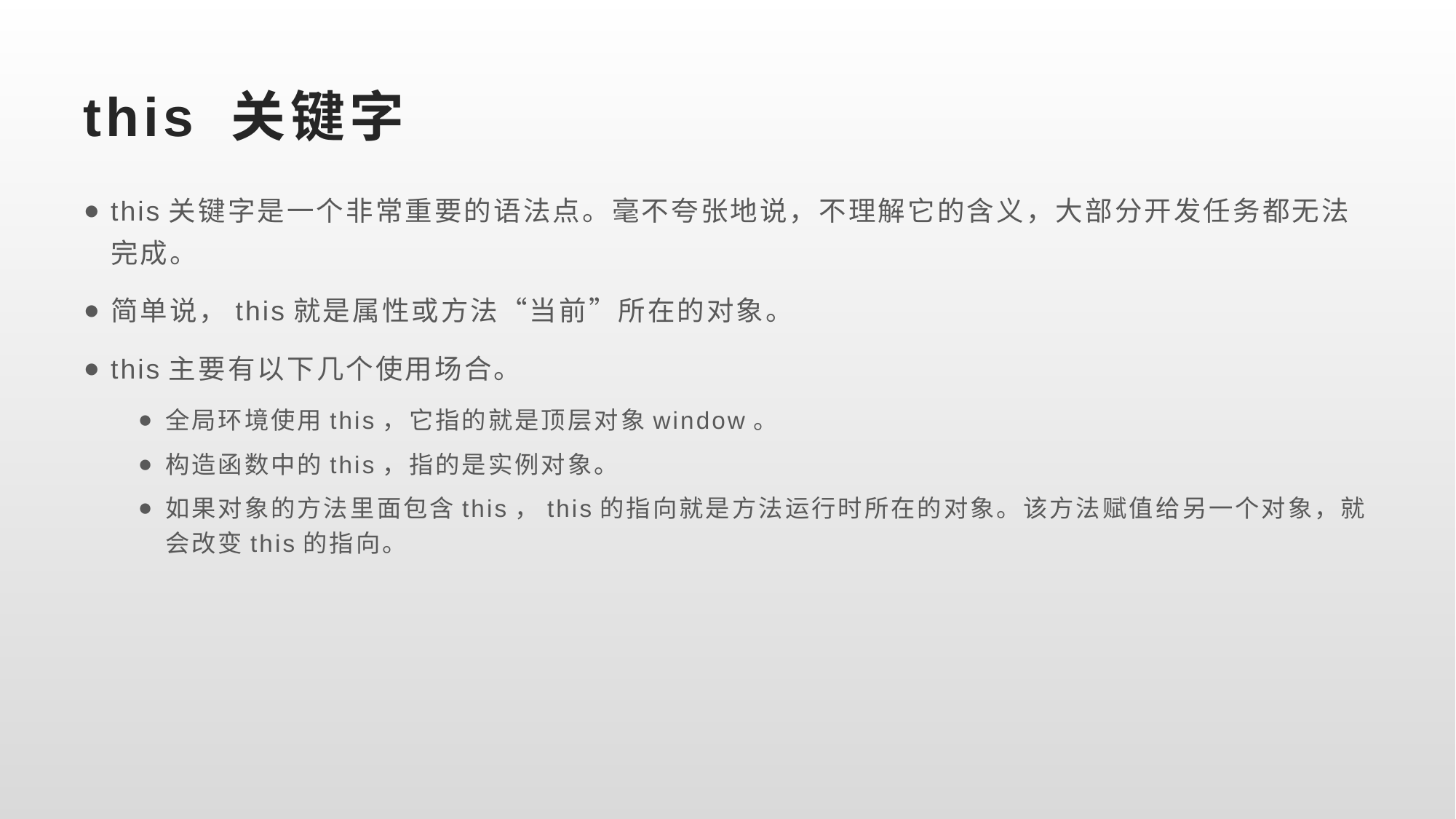

# this 关键字
this关键字是一个非常重要的语法点。毫不夸张地说，不理解它的含义，大部分开发任务都无法完成。
简单说，this就是属性或方法“当前”所在的对象。
this主要有以下几个使用场合。
全局环境使用this，它指的就是顶层对象window。
构造函数中的this，指的是实例对象。
如果对象的方法里面包含this，this的指向就是方法运行时所在的对象。该方法赋值给另一个对象，就会改变this的指向。